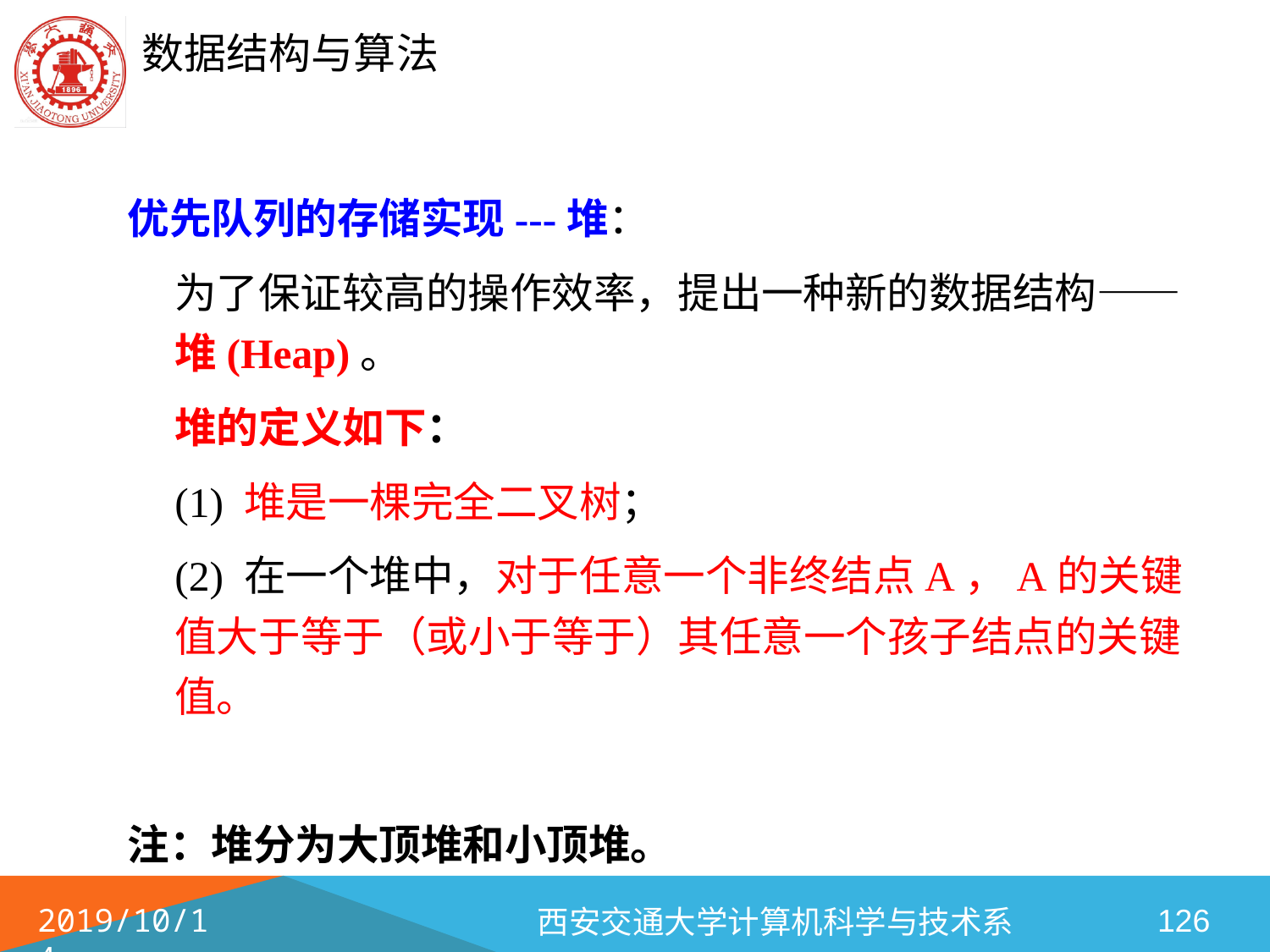

优先队列的存储实现---堆：
	为了保证较高的操作效率，提出一种新的数据结构——堆(Heap)。
	堆的定义如下：
	(1) 堆是一棵完全二叉树；
	(2) 在一个堆中，对于任意一个非终结点A，A的关键值大于等于（或小于等于）其任意一个孩子结点的关键值。

注：堆分为大顶堆和小顶堆。